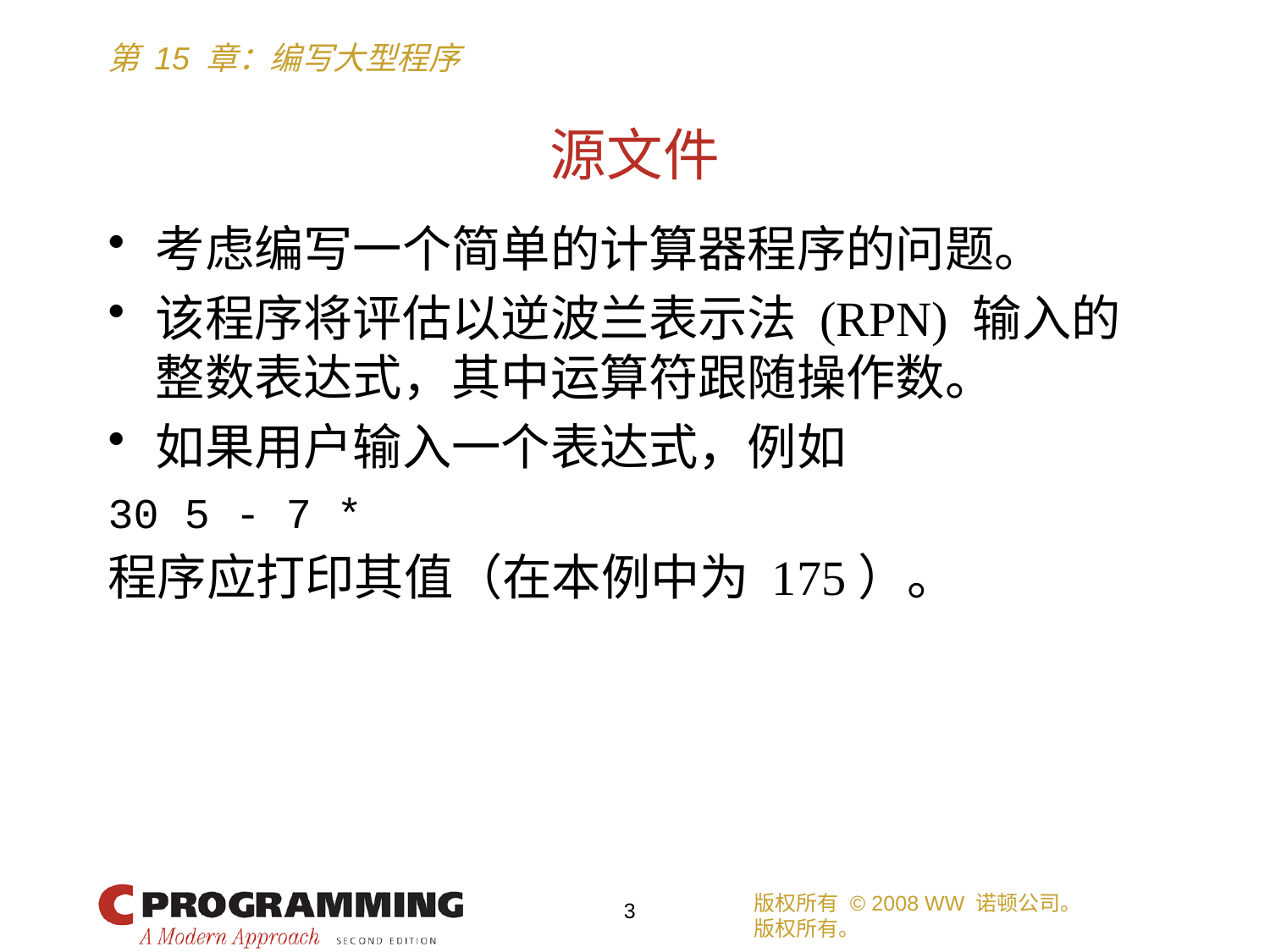

# 源文件
考虑编写一个简单的计算器程序的问题。
该程序将评估以逆波兰表示法 (RPN) 输入的整数表达式，其中运算符跟随操作数。
如果用户输入一个表达式，例如
30 5 - 7 *
程序应打印其值（在本例中为 175）。
版权所有 © 2008 WW 诺顿公司。
版权所有。
3